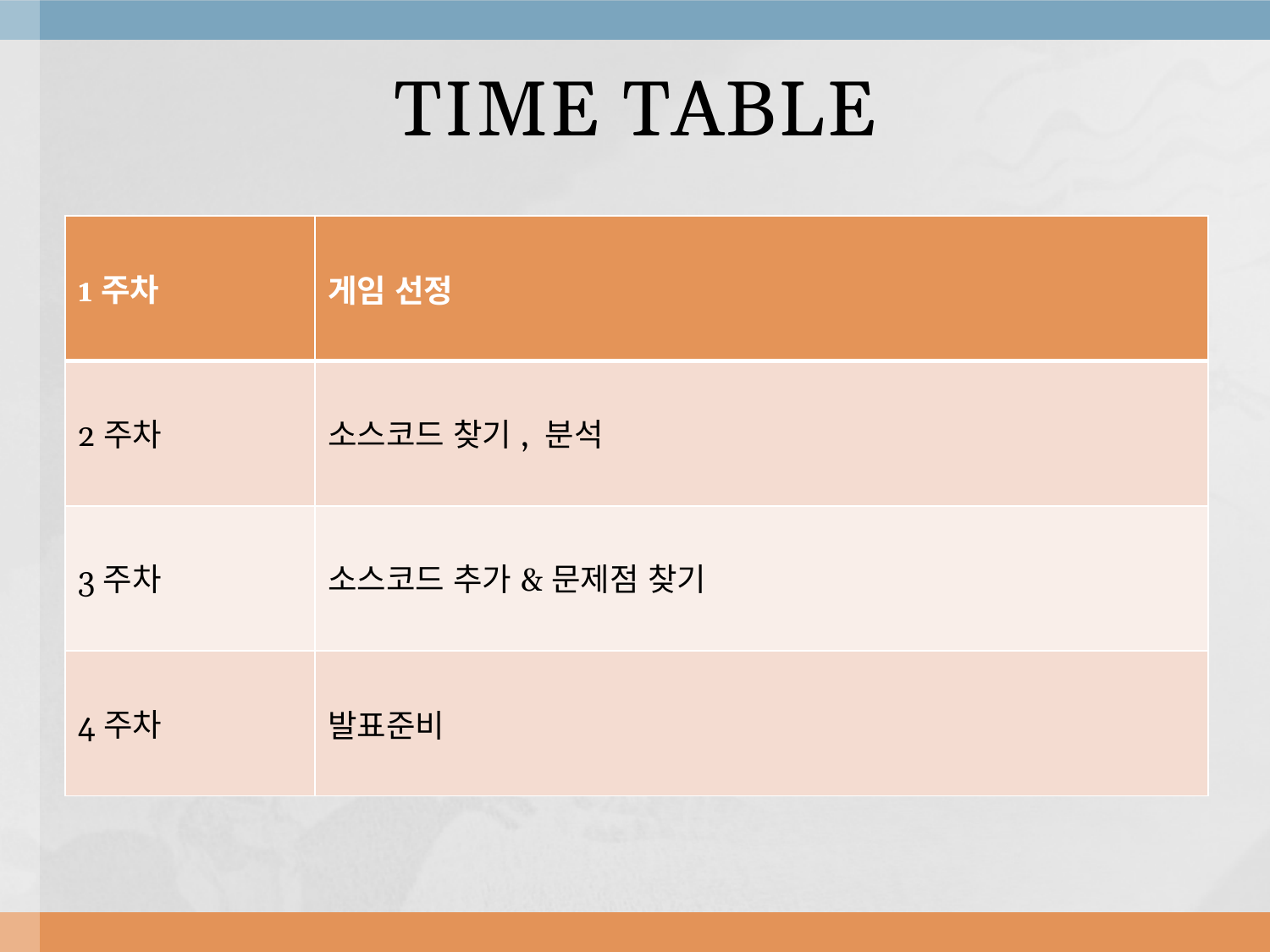

# TIME TABLE
| 1주차 | 게임 선정 |
| --- | --- |
| 2주차 | 소스코드 찾기, 분석 |
| 3주차 | 소스코드 추가&문제점 찾기 |
| 4주차 | 발표준비 |